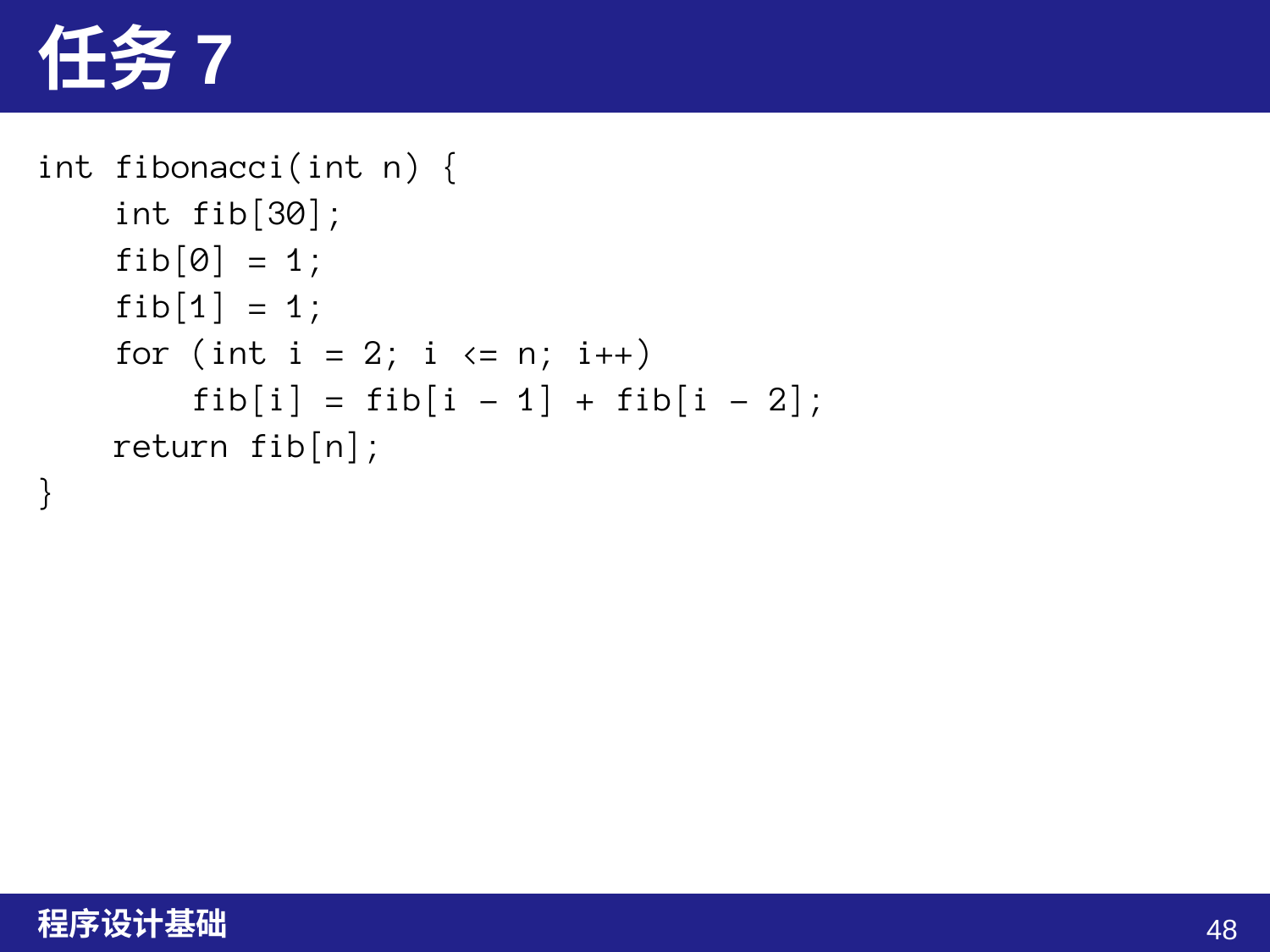

# 任务7
int fibonacci(int n) {
    int fib[30];
    fib[0] = 1;
    fib[1] = 1;
    for (int i = 2; i <= n; i++)
        fib[i] = fib[i - 1] + fib[i - 2];
    return fib[n];
}